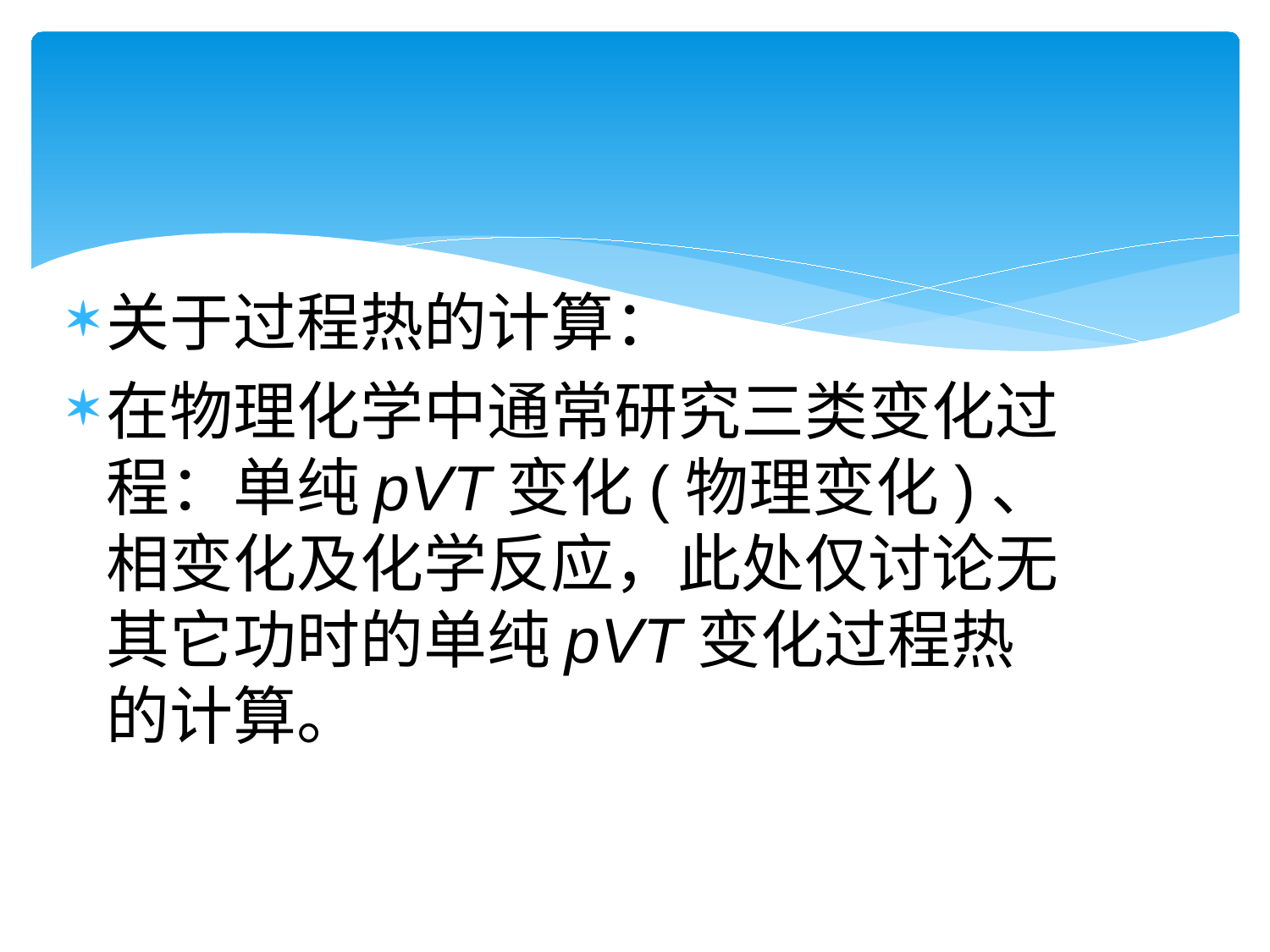

#
关于过程热的计算：
在物理化学中通常研究三类变化过程：单纯pVT变化(物理变化)、相变化及化学反应，此处仅讨论无其它功时的单纯pVT变化过程热的计算。